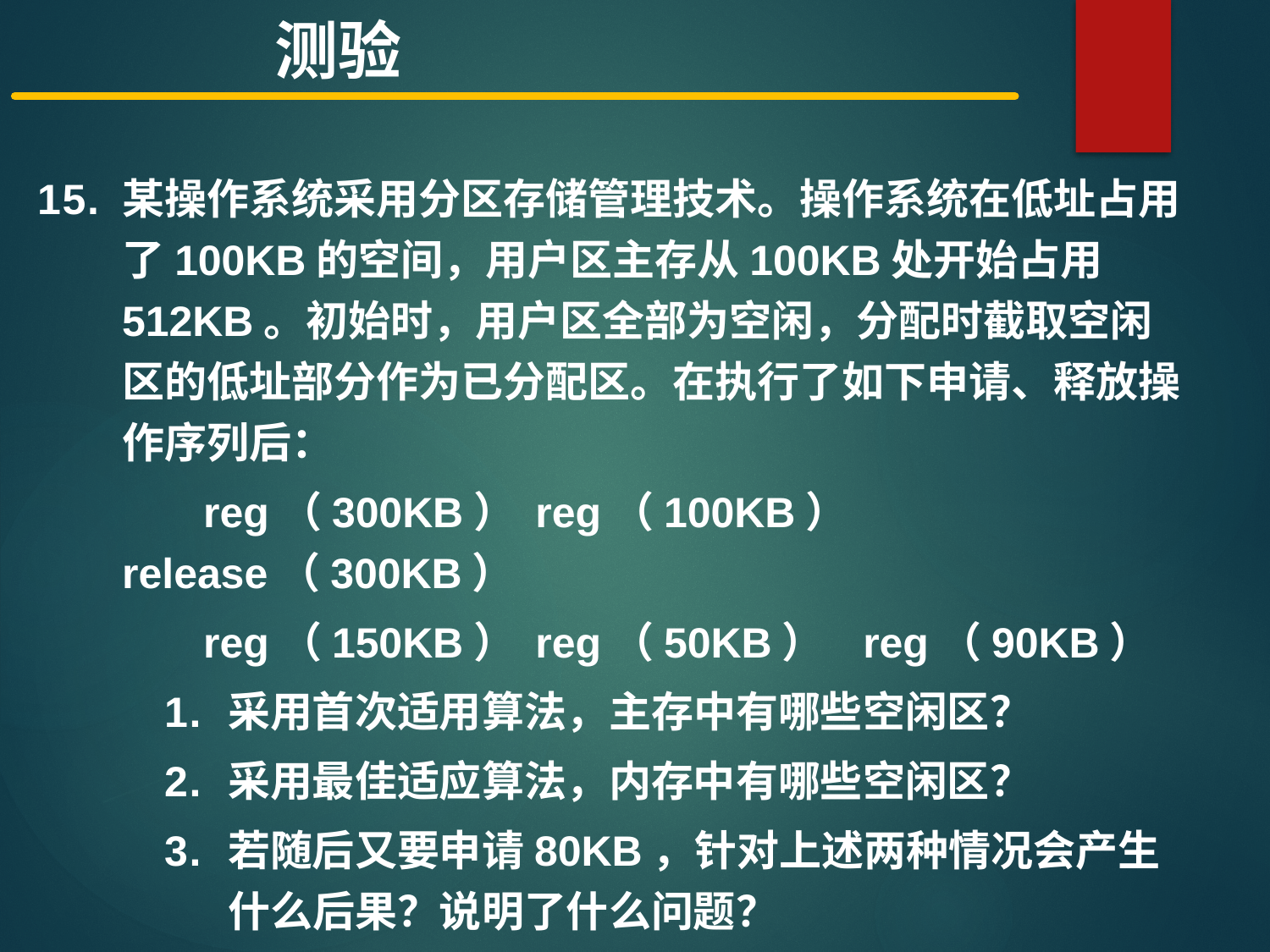

测验
某操作系统采用分区存储管理技术。操作系统在低址占用了100KB的空间，用户区主存从100KB处开始占用512KB。初始时，用户区全部为空闲，分配时截取空闲区的低址部分作为已分配区。在执行了如下申请、释放操作序列后：
              reg（300KB） reg（100KB） release（300KB）
              reg（150KB） reg（50KB）   reg（90KB）
采用首次适用算法，主存中有哪些空闲区？
采用最佳适应算法，内存中有哪些空闲区？
若随后又要申请80KB，针对上述两种情况会产生什么后果？说明了什么问题？